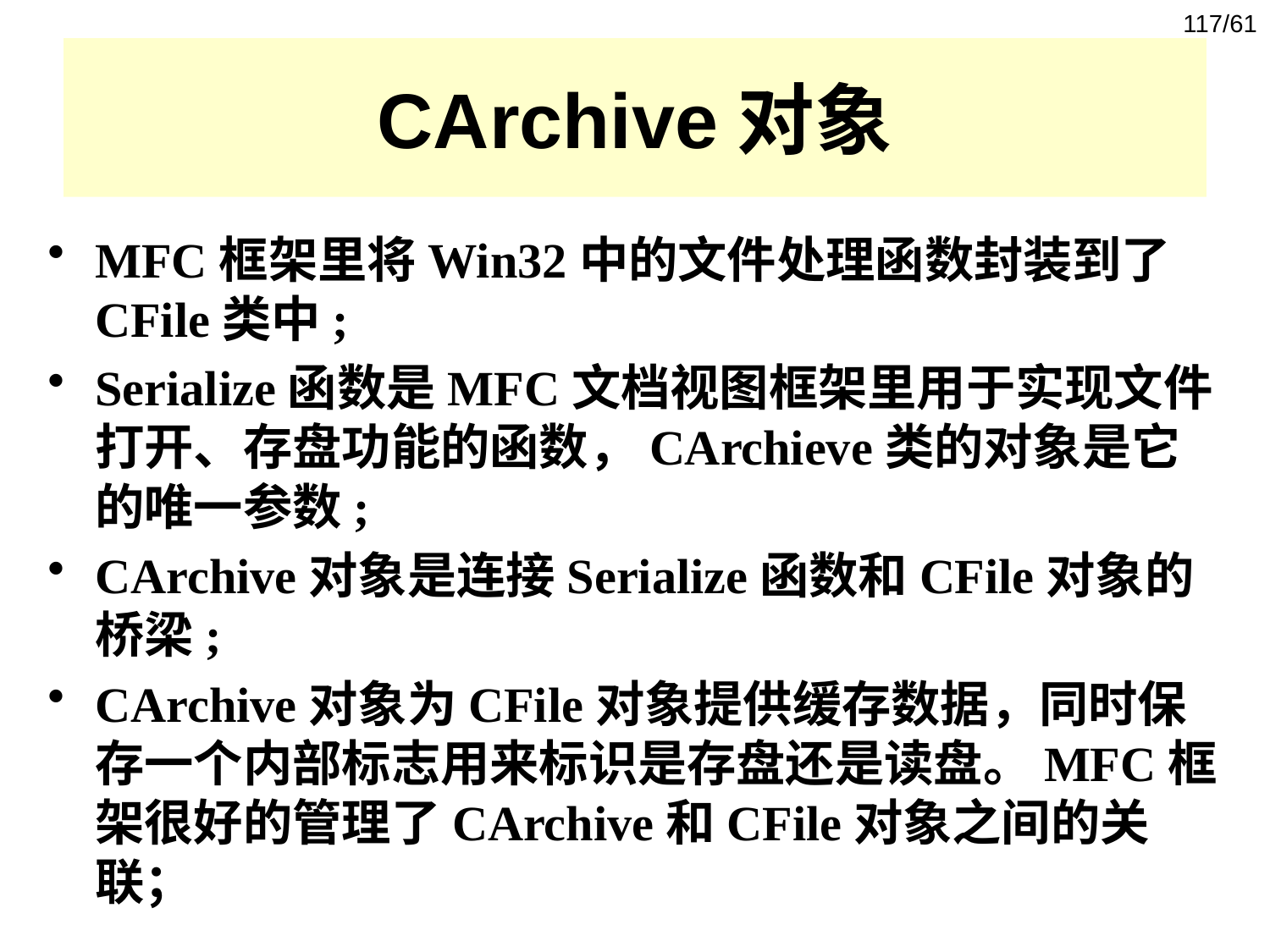

117/61
# CArchive对象
MFC框架里将Win32中的文件处理函数封装到了CFile类中;
Serialize函数是MFC文档视图框架里用于实现文件打开、存盘功能的函数，CArchieve类的对象是它的唯一参数;
CArchive对象是连接Serialize函数和CFile对象的桥梁;
CArchive对象为CFile对象提供缓存数据，同时保存一个内部标志用来标识是存盘还是读盘。MFC框架很好的管理了CArchive和CFile对象之间的关联；